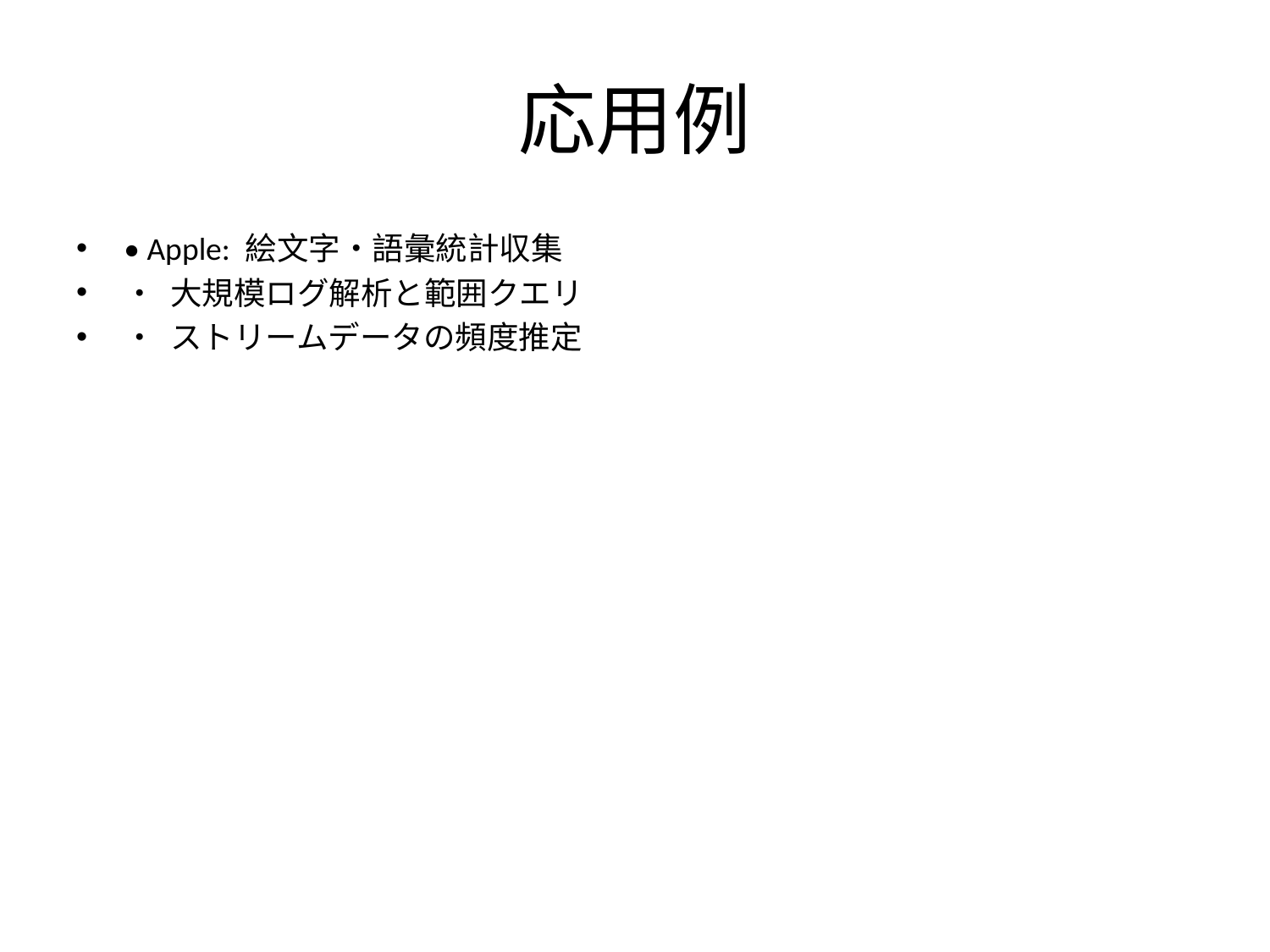

# 応用例
• Apple: 絵文字・語彙統計収集
• 大規模ログ解析と範囲クエリ
• ストリームデータの頻度推定